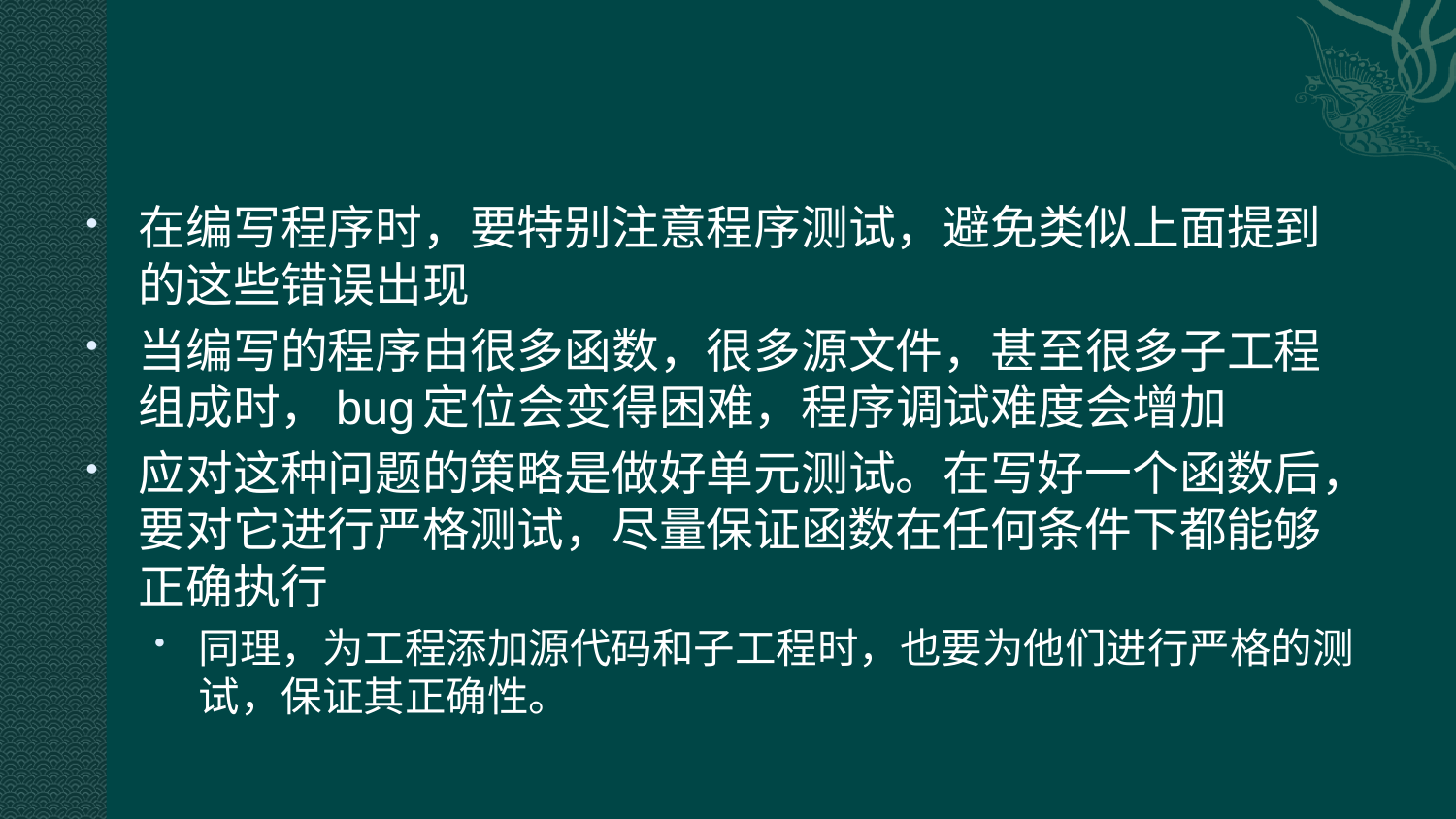

#
在编写程序时，要特别注意程序测试，避免类似上面提到的这些错误出现
当编写的程序由很多函数，很多源文件，甚至很多子工程组成时，bug定位会变得困难，程序调试难度会增加
应对这种问题的策略是做好单元测试。在写好一个函数后，要对它进行严格测试，尽量保证函数在任何条件下都能够正确执行
同理，为工程添加源代码和子工程时，也要为他们进行严格的测试，保证其正确性。